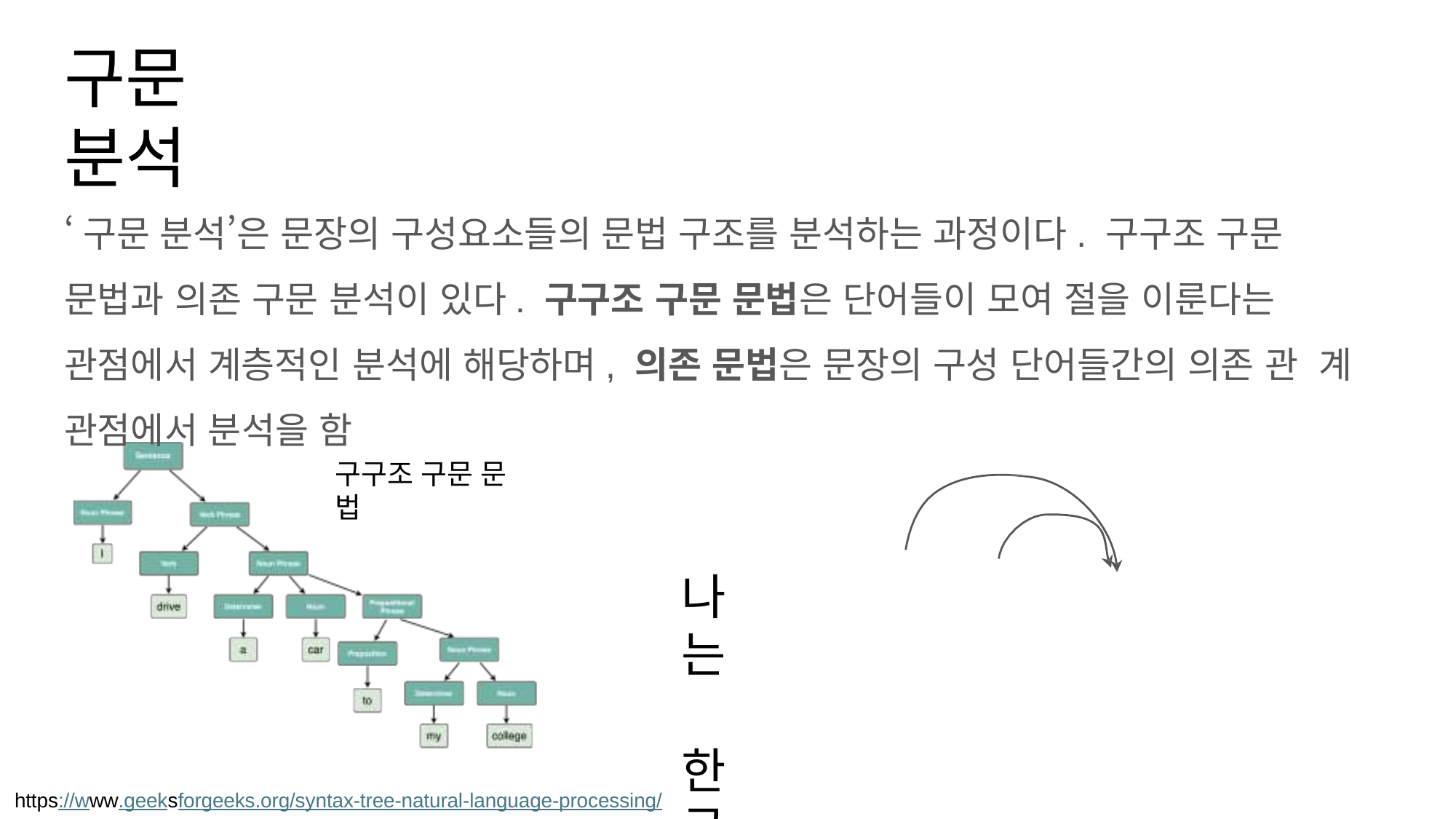

# 구문 분석
‘구문 분석’은 문장의 구성요소들의 문법 구조를 분석하는 과정이다. 구구조 구문  문법과 의존 구문 분석이 있다. 구구조 구문 문법은 단어들이 모여 절을 이룬다는  관점에서 계층적인 분석에 해당하며, 의존 문법은 문장의 구성 단어들간의 의존 관  계 관점에서 분석을 함
구구조 구문 문  법

나는 한국에 갔다.

의존 문법

https://www.geeksforgeeks.org/syntax-tree-natural-language-processing/